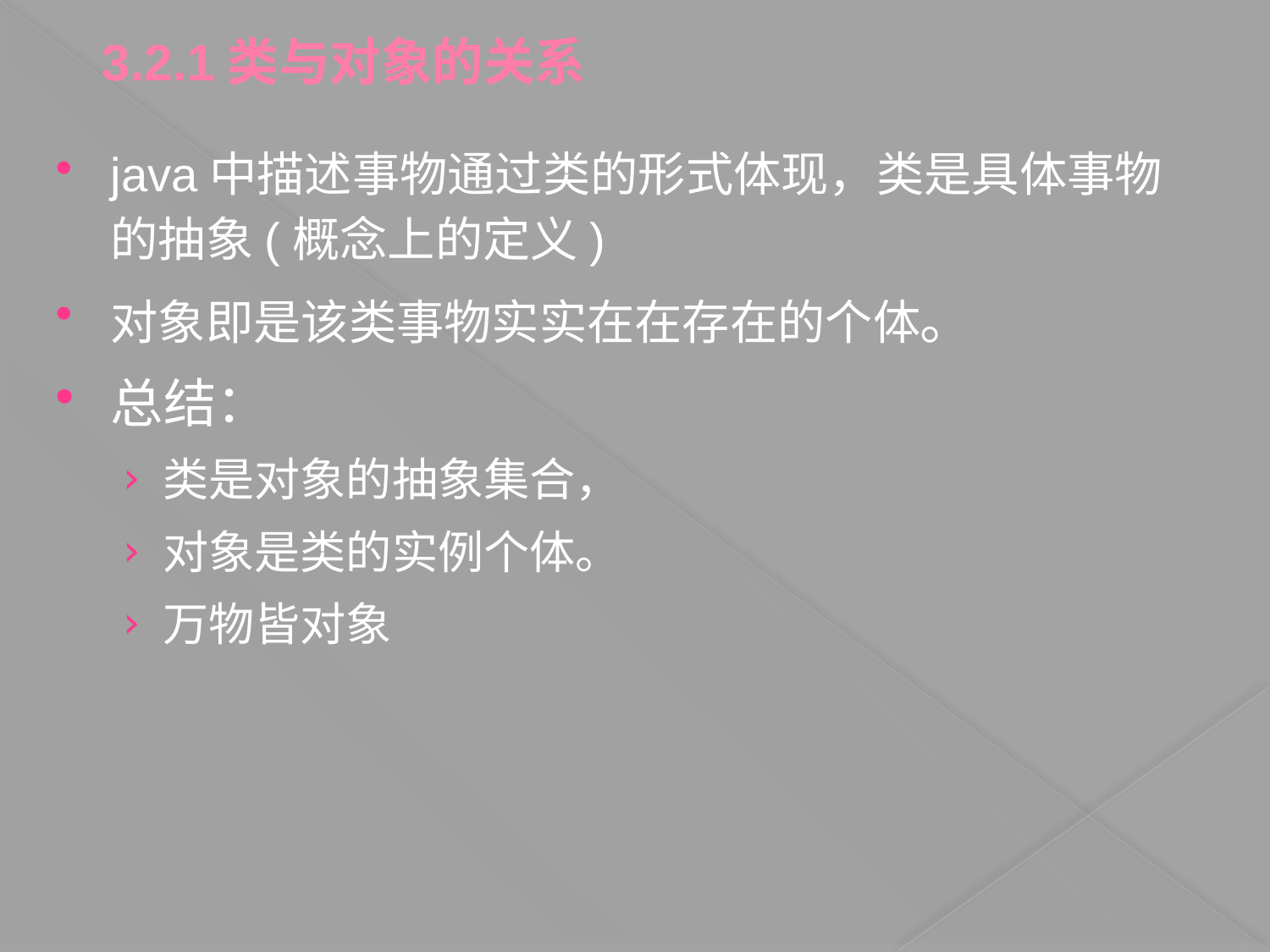

3.2.1类与对象的关系
# java中描述事物通过类的形式体现，类是具体事物的抽象(概念上的定义)
对象即是该类事物实实在在存在的个体。
总结：
类是对象的抽象集合，
对象是类的实例个体。
万物皆对象